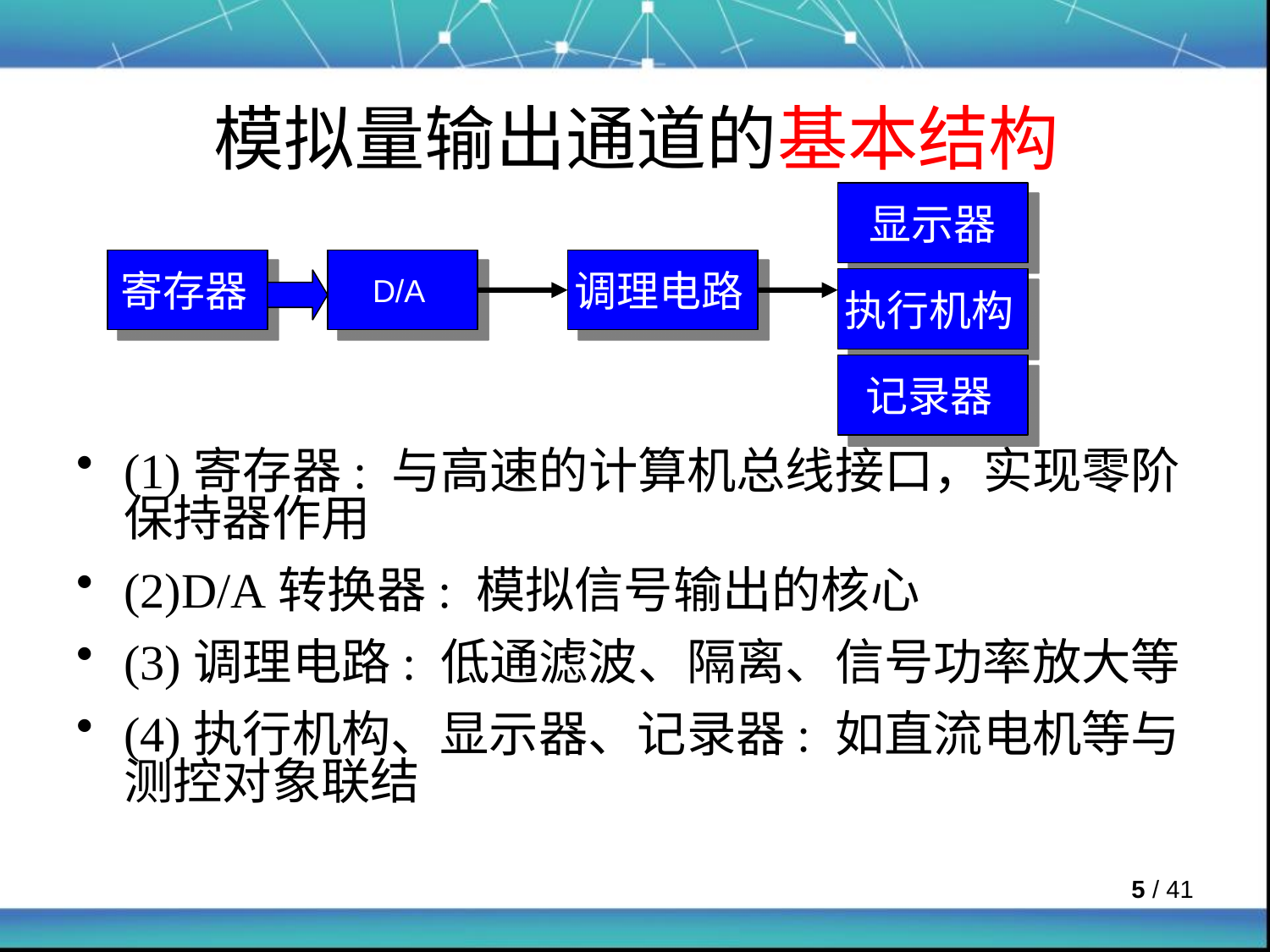

# 模拟量输出通道的基本结构
显示器

(1)寄存器: 与高速的计算机总线接口，实现零阶保持器作用
(2)D/A转换器: 模拟信号输出的核心
(3)调理电路: 低通滤波、隔离、信号功率放大等
(4)执行机构、显示器、记录器: 如直流电机等与测控对象联结
寄存器
D/A
调理电路
执行机构

记录器
5 / 41